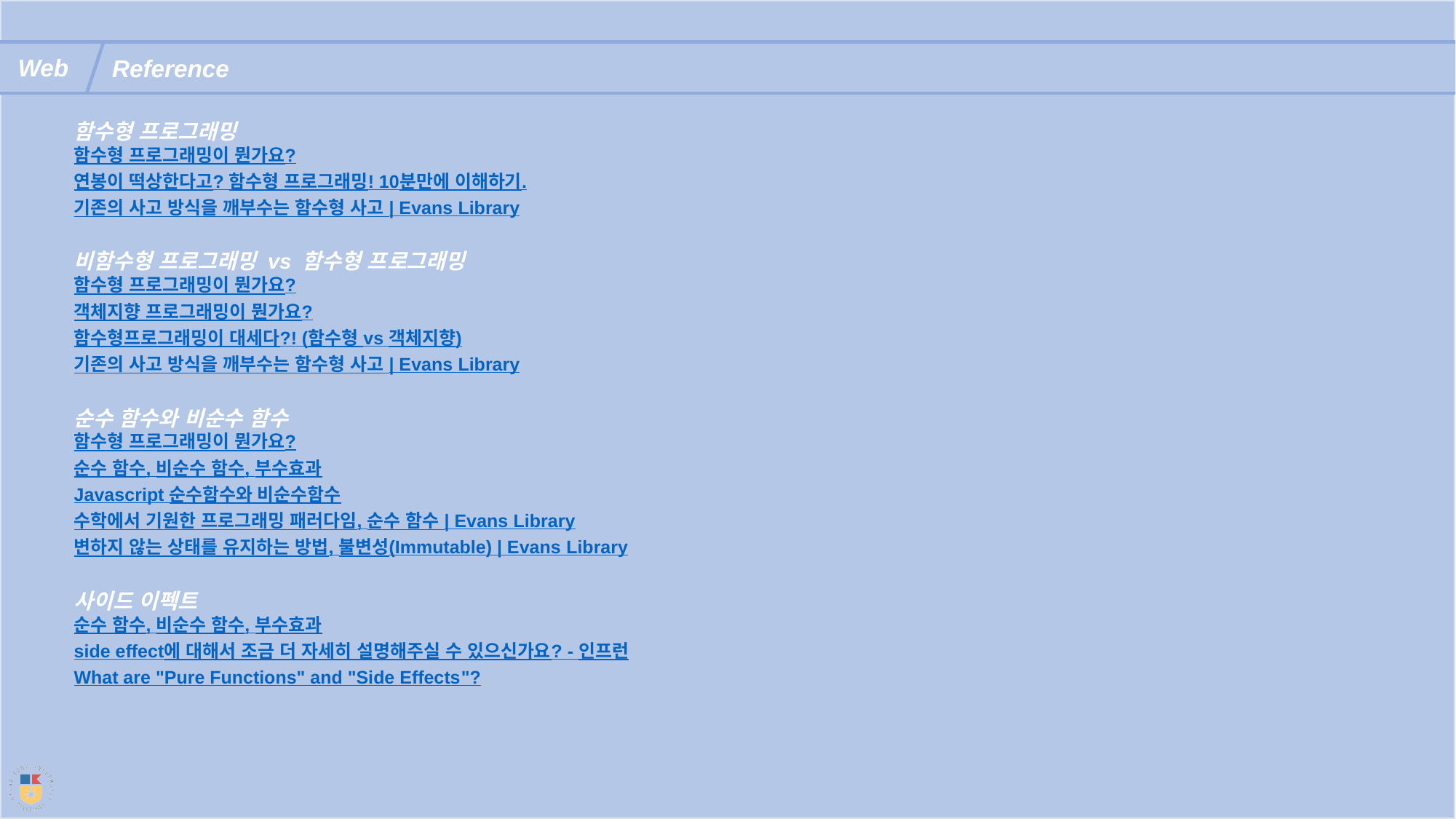

Reference
함수형 프로그래밍
함수형 프로그래밍이 뭔가요?
연봉이 떡상한다고? 함수형 프로그래밍! 10분만에 이해하기.
기존의 사고 방식을 깨부수는 함수형 사고 | Evans Library

비함수형 프로그래밍 vs 함수형 프로그래밍
함수형 프로그래밍이 뭔가요?
객체지향 프로그래밍이 뭔가요?
함수형프로그래밍이 대세다?! (함수형 vs 객체지향)
기존의 사고 방식을 깨부수는 함수형 사고 | Evans Library

순수 함수와 비순수 함수
함수형 프로그래밍이 뭔가요?
순수 함수, 비순수 함수, 부수효과
Javascript 순수함수와 비순수함수
수학에서 기원한 프로그래밍 패러다임, 순수 함수 | Evans Library
변하지 않는 상태를 유지하는 방법, 불변성(Immutable) | Evans Library

사이드 이펙트
순수 함수, 비순수 함수, 부수효과
side effect에 대해서 조금 더 자세히 설명해주실 수 있으신가요? - 인프런
What are "Pure Functions" and "Side Effects"?